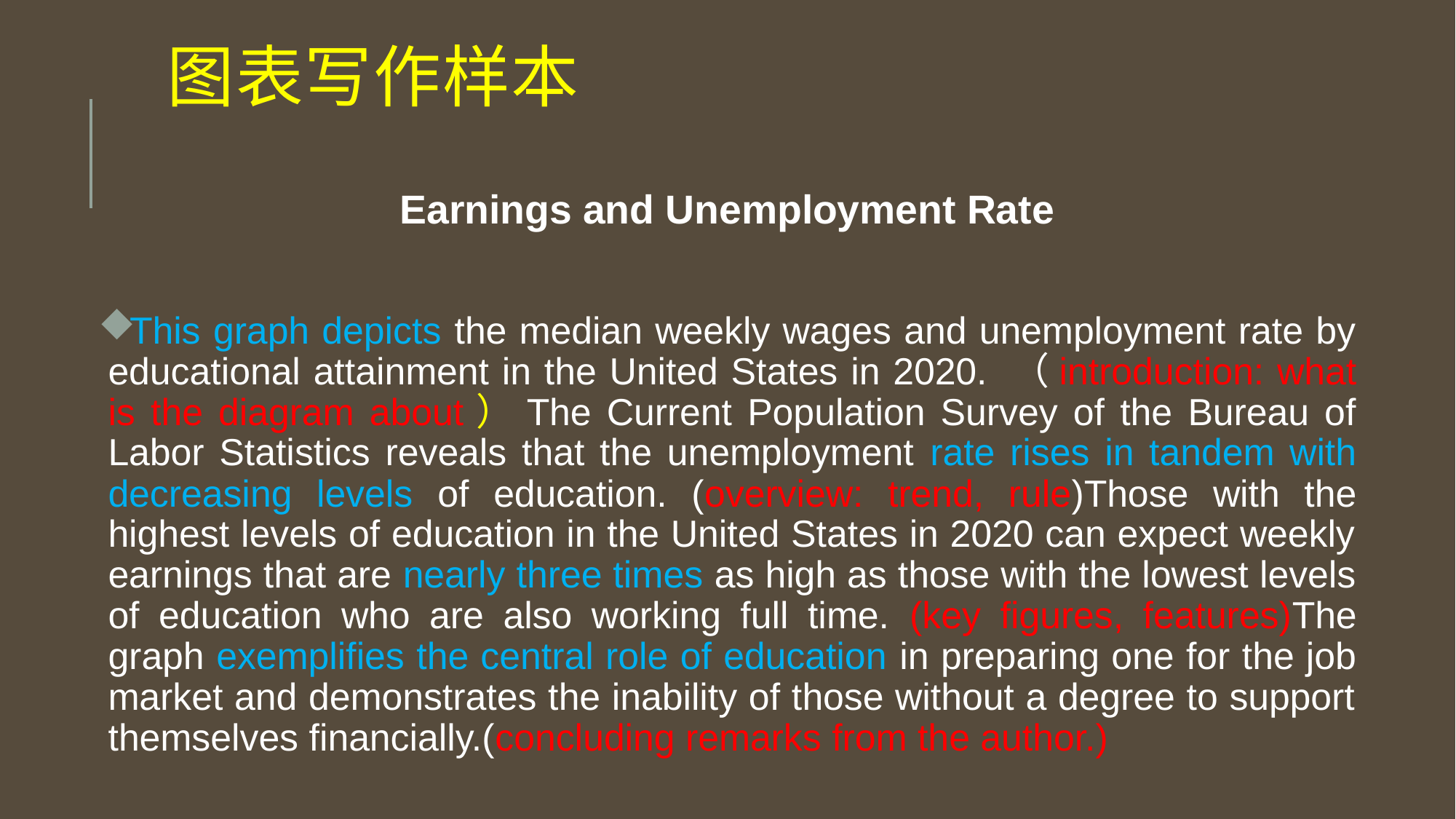

# 图表写作样本
Earnings and Unemployment Rate

This graph depicts the median weekly wages and unemployment rate by educational attainment in the United States in 2020. （introduction: what is the diagram about）The Current Population Survey of the Bureau of Labor Statistics reveals that the unemployment rate rises in tandem with decreasing levels of education. (overview: trend, rule)Those with the highest levels of education in the United States in 2020 can expect weekly earnings that are nearly three times as high as those with the lowest levels of education who are also working full time. (key figures, features)The graph exemplifies the central role of education in preparing one for the job market and demonstrates the inability of those without a degree to support themselves financially.(concluding remarks from the author.)